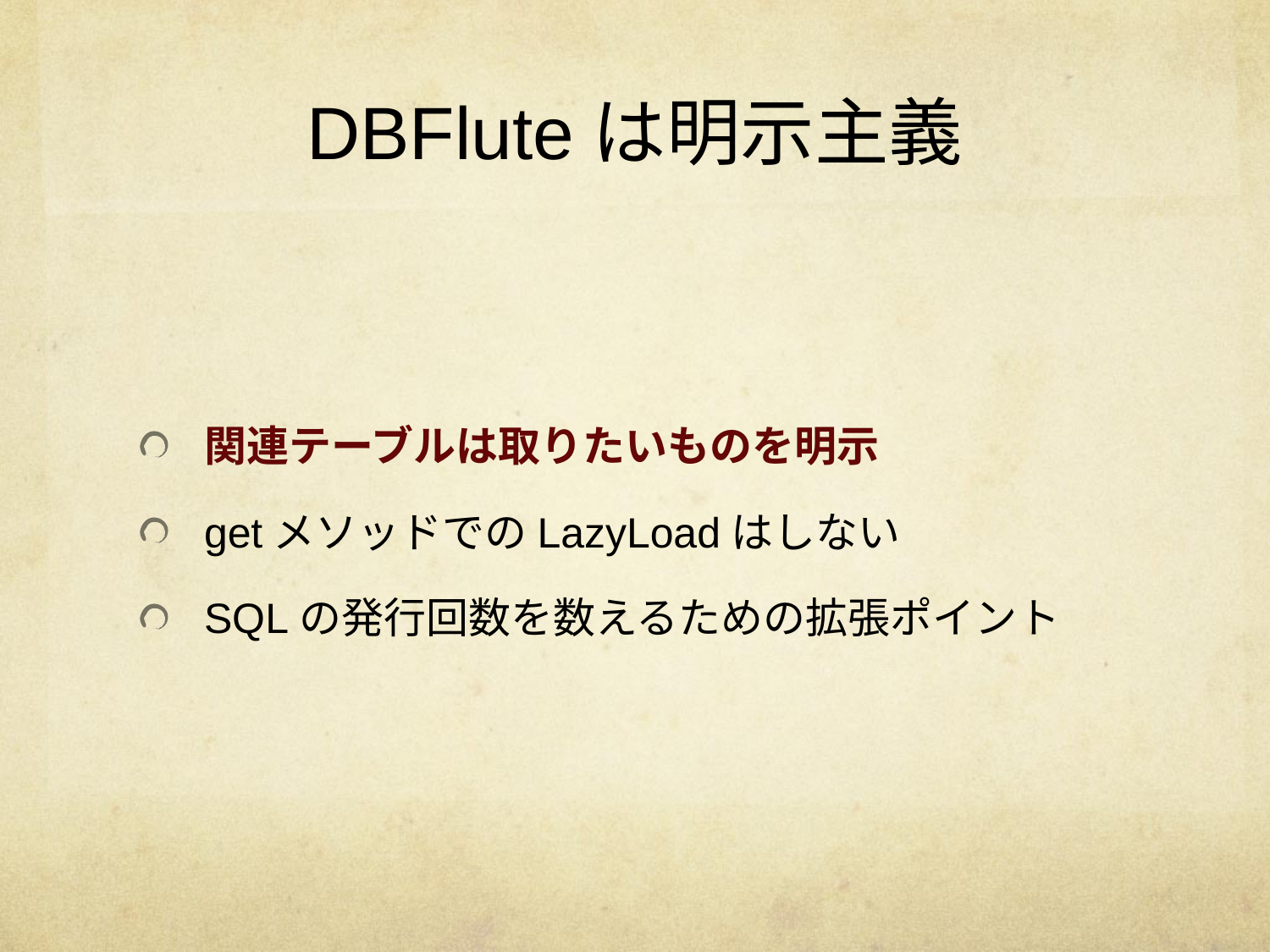

# DBFluteは明示主義

関連テーブルは取りたいものを明示
getメソッドでのLazyLoadはしない
SQLの発行回数を数えるための拡張ポイント